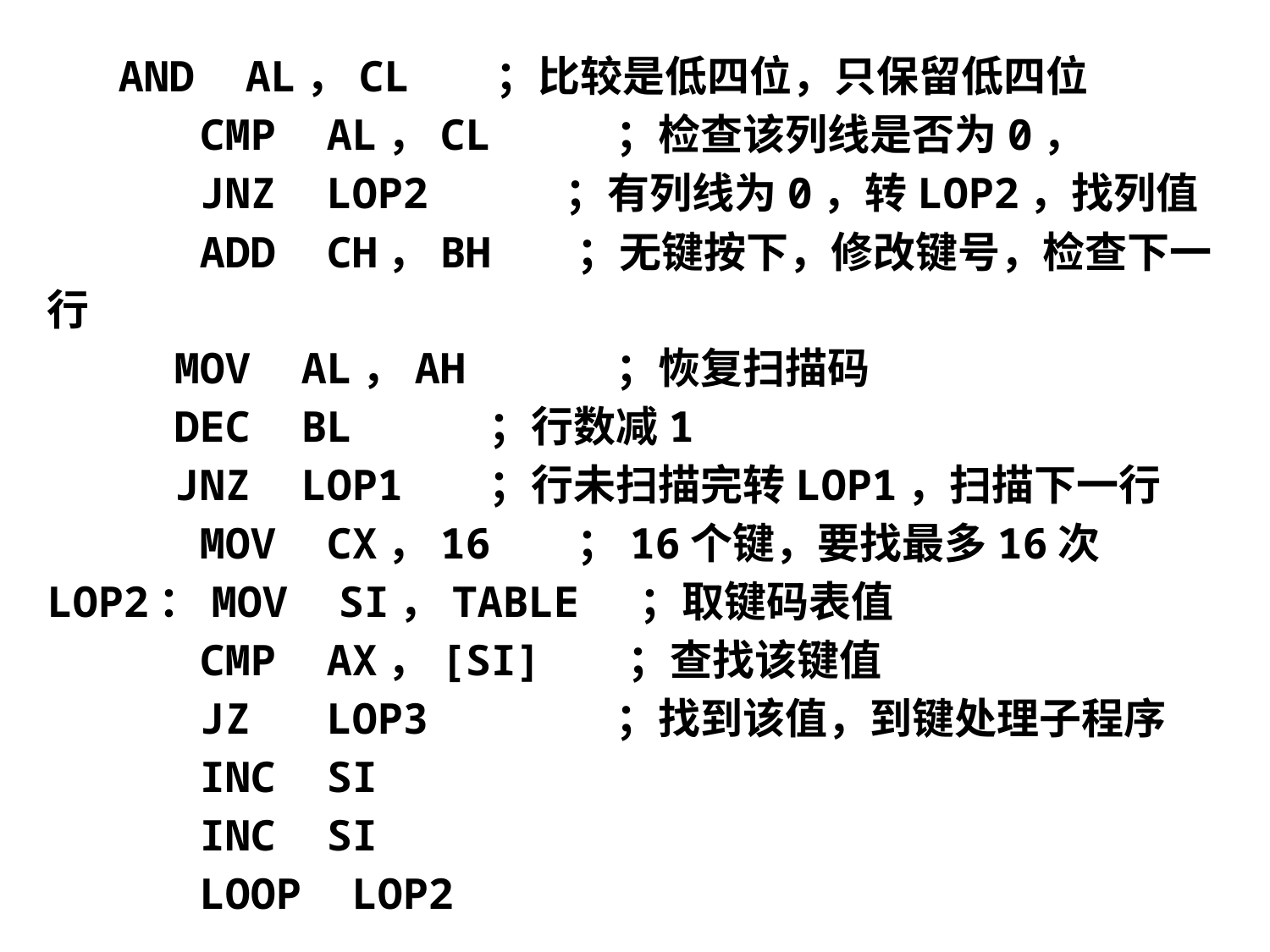

AND  AL，CL   ；比较是低四位，只保留低四位
      CMP  AL，CL	  ；检查该列线是否为0，
      JNZ  LOP2     ；有列线为0，转LOP2，找列值
      ADD  CH，BH   ；无键按下，修改键号，检查下一行
	MOV  AL，AH	  ；恢复扫描码
	DEC  BL	  ；行数减1
	JNZ	LOP1	  ；行未扫描完转LOP1，扫描下一行
      MOV  CX，16   ；16个键，要找最多16次
LOP2：MOV  SI，TABLE  ；取键码表值
      CMP  AX，[SI]   ；查找该键值
      JZ   LOP3       ；找到该值，到键处理子程序
      INC  SI
      INC  SI
      LOOP  LOP2